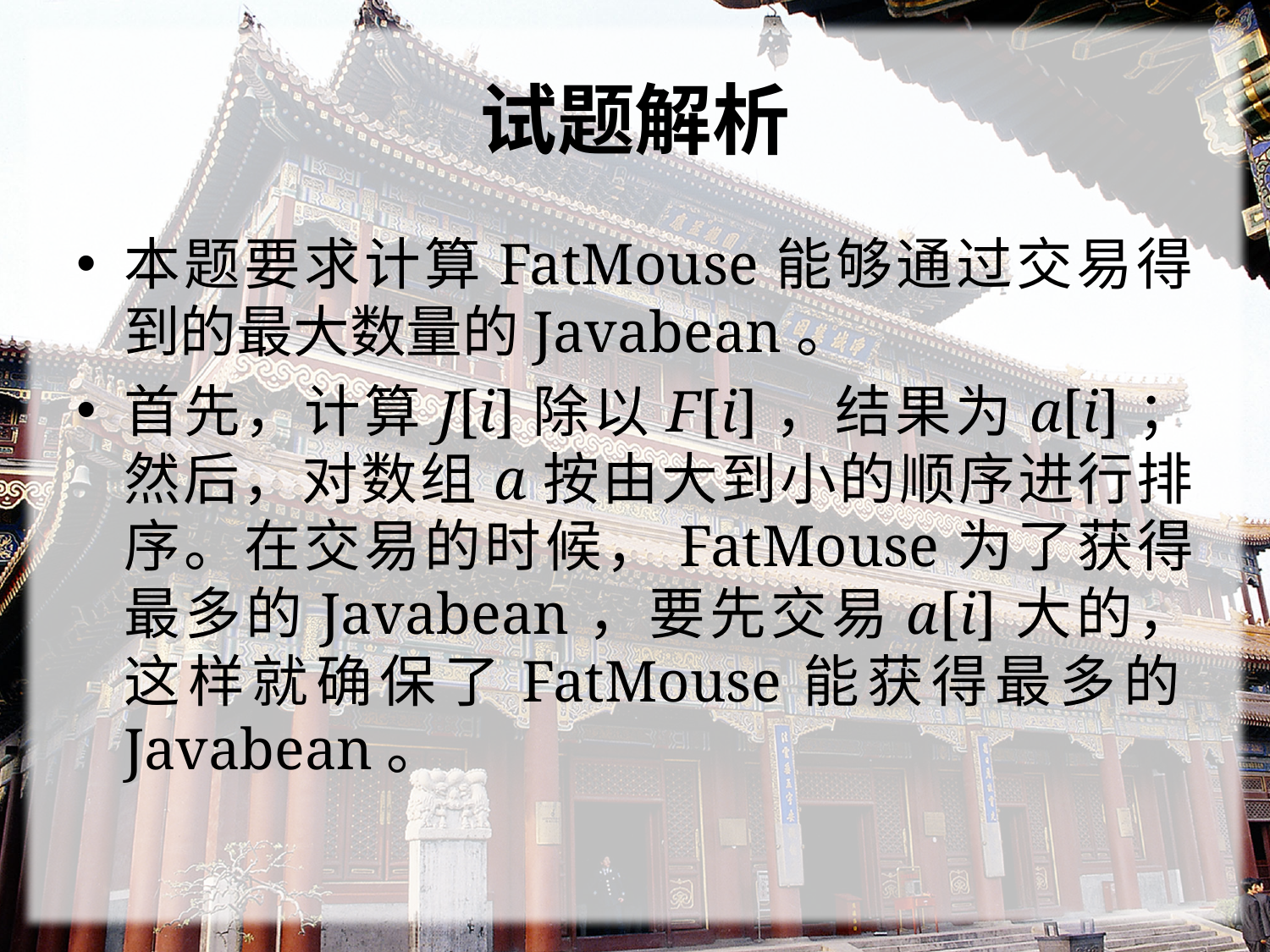

# 试题解析
本题要求计算FatMouse能够通过交易得到的最大数量的Javabean。
首先，计算J[i]除以F[i]，结果为a[i]；然后，对数组a按由大到小的顺序进行排序。在交易的时候，FatMouse为了获得最多的Javabean，要先交易a[i]大的，这样就确保了FatMouse能获得最多的Javabean。